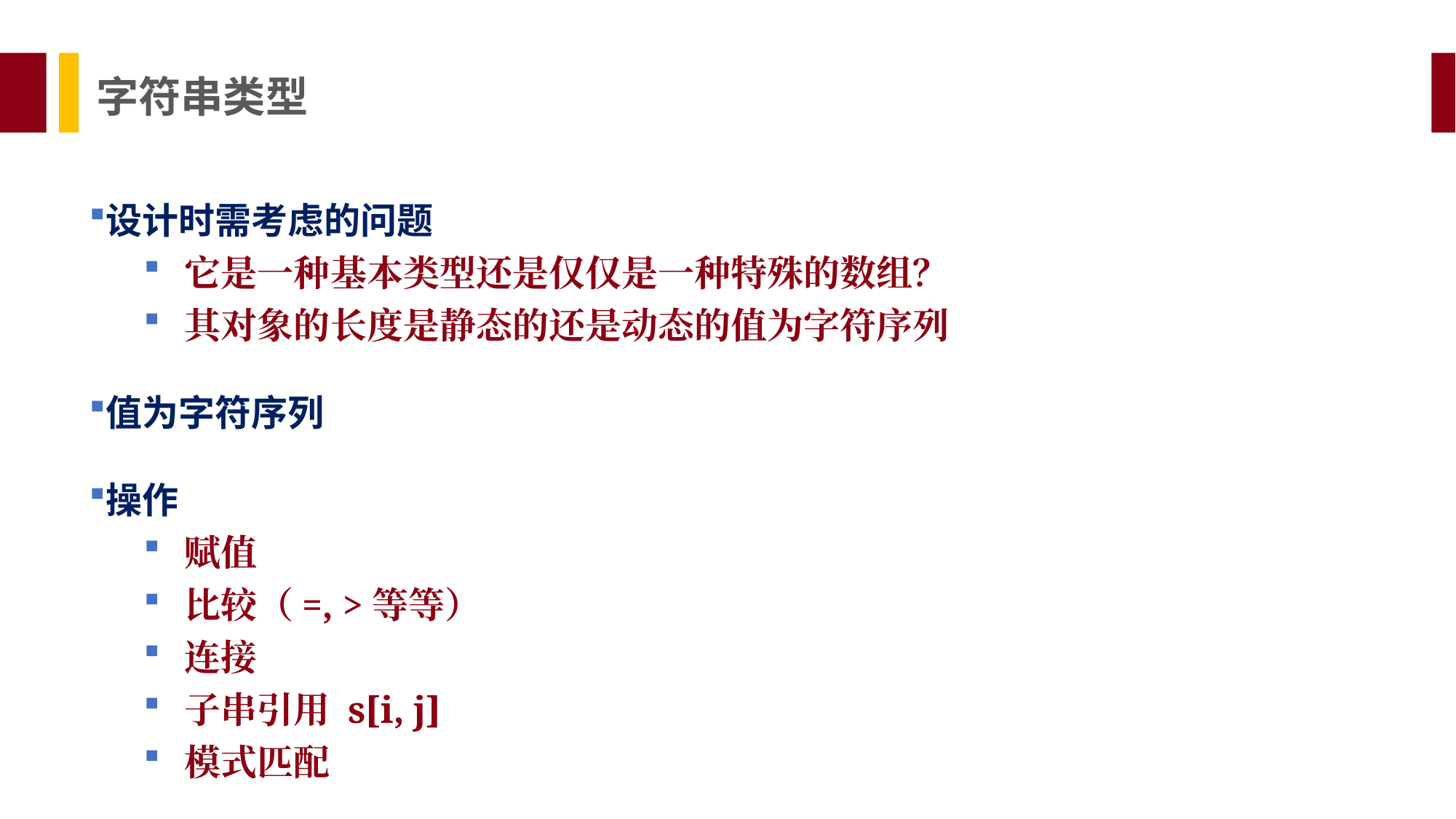

字符串类型
设计时需考虑的问题
它是一种基本类型还是仅仅是一种特殊的数组？
其对象的长度是静态的还是动态的值为字符序列
值为字符序列
操作
赋值
比较（=, >等等）
连接
子串引用 s[i, j]
模式匹配